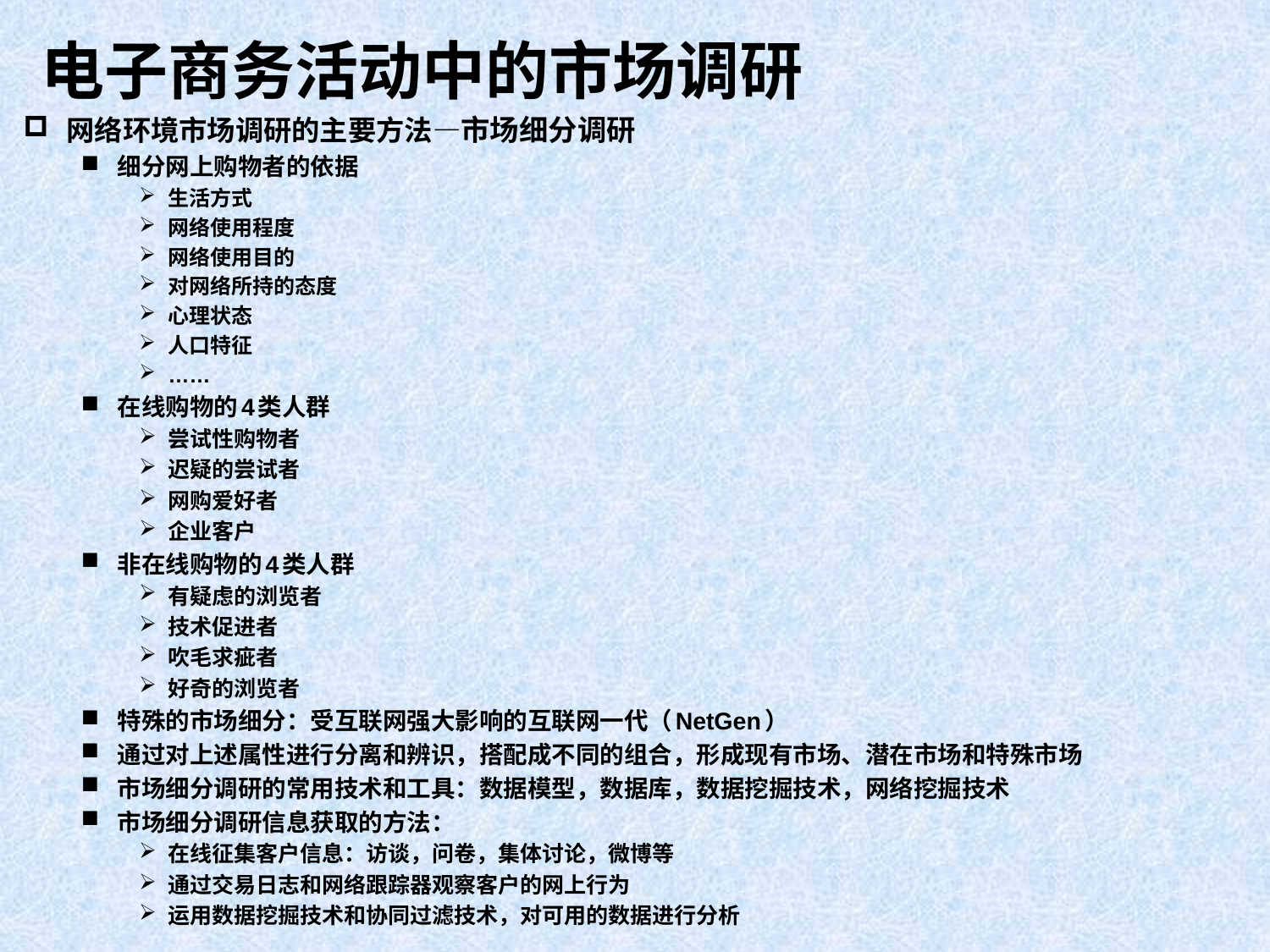

# 电子商务活动中的市场调研
网络环境市场调研的主要方法—市场细分调研
细分网上购物者的依据
生活方式
网络使用程度
网络使用目的
对网络所持的态度
心理状态
人口特征
……
在线购物的4类人群
尝试性购物者
迟疑的尝试者
网购爱好者
企业客户
非在线购物的4类人群
有疑虑的浏览者
技术促进者
吹毛求疵者
好奇的浏览者
特殊的市场细分：受互联网强大影响的互联网一代（NetGen）
通过对上述属性进行分离和辨识，搭配成不同的组合，形成现有市场、潜在市场和特殊市场
市场细分调研的常用技术和工具：数据模型，数据库，数据挖掘技术，网络挖掘技术
市场细分调研信息获取的方法：
在线征集客户信息：访谈，问卷，集体讨论，微博等
通过交易日志和网络跟踪器观察客户的网上行为
运用数据挖掘技术和协同过滤技术，对可用的数据进行分析